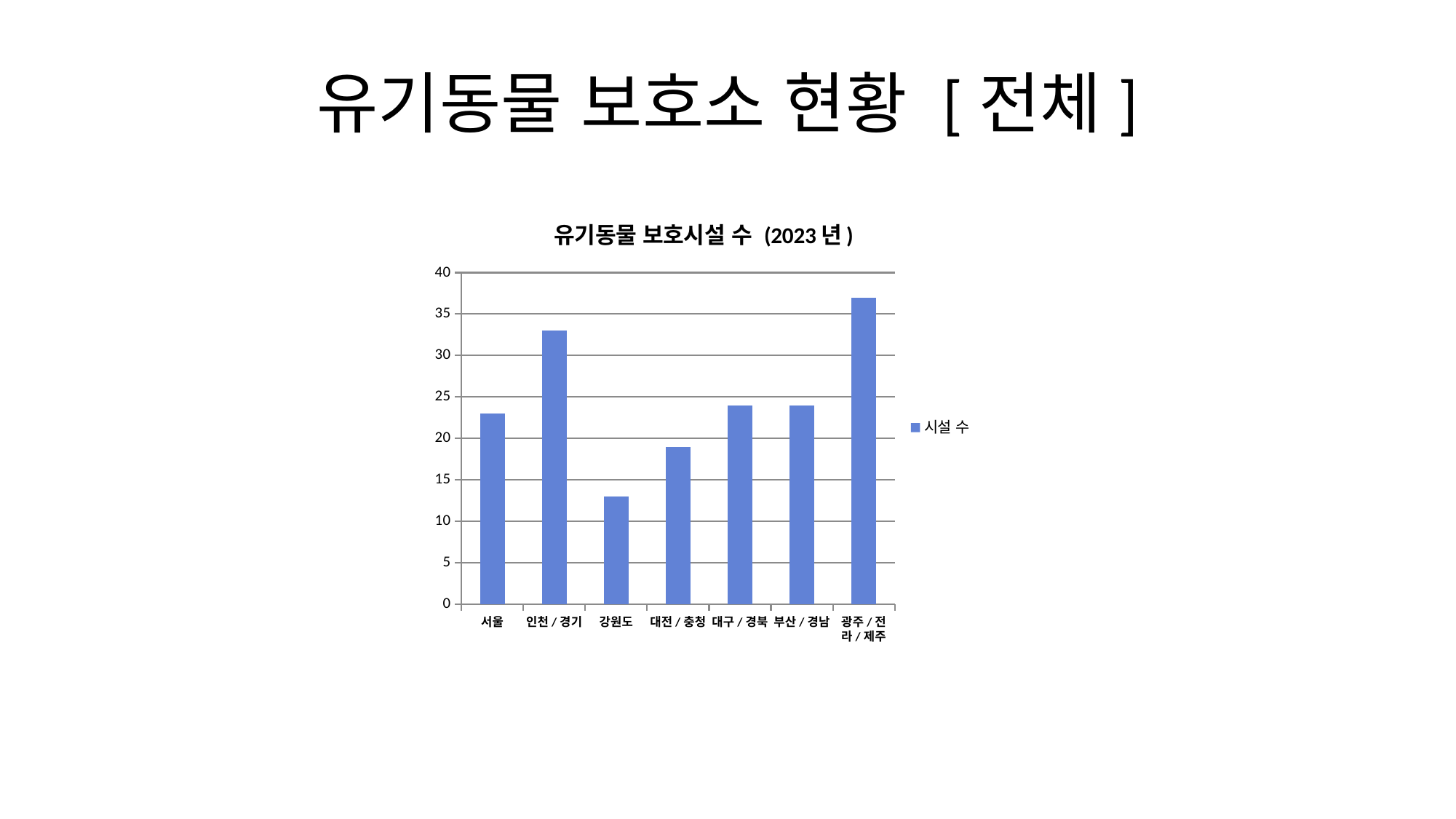

# 유기동물 보호소 현황 [전체]

### Chart: 유기동물 보호시설 수 (2023년)

| Category | 시설 수 |
|---|---|
| 서울 | 23.0 |
| 인천/경기 | 33.0 |
| 강원도 | 13.0 |
| 대전/충청 | 19.0 |
| 대구/경북 | 24.0 |
| 부산/경남 | 24.0 |
| 광주/전라/제주 | 37.0 |